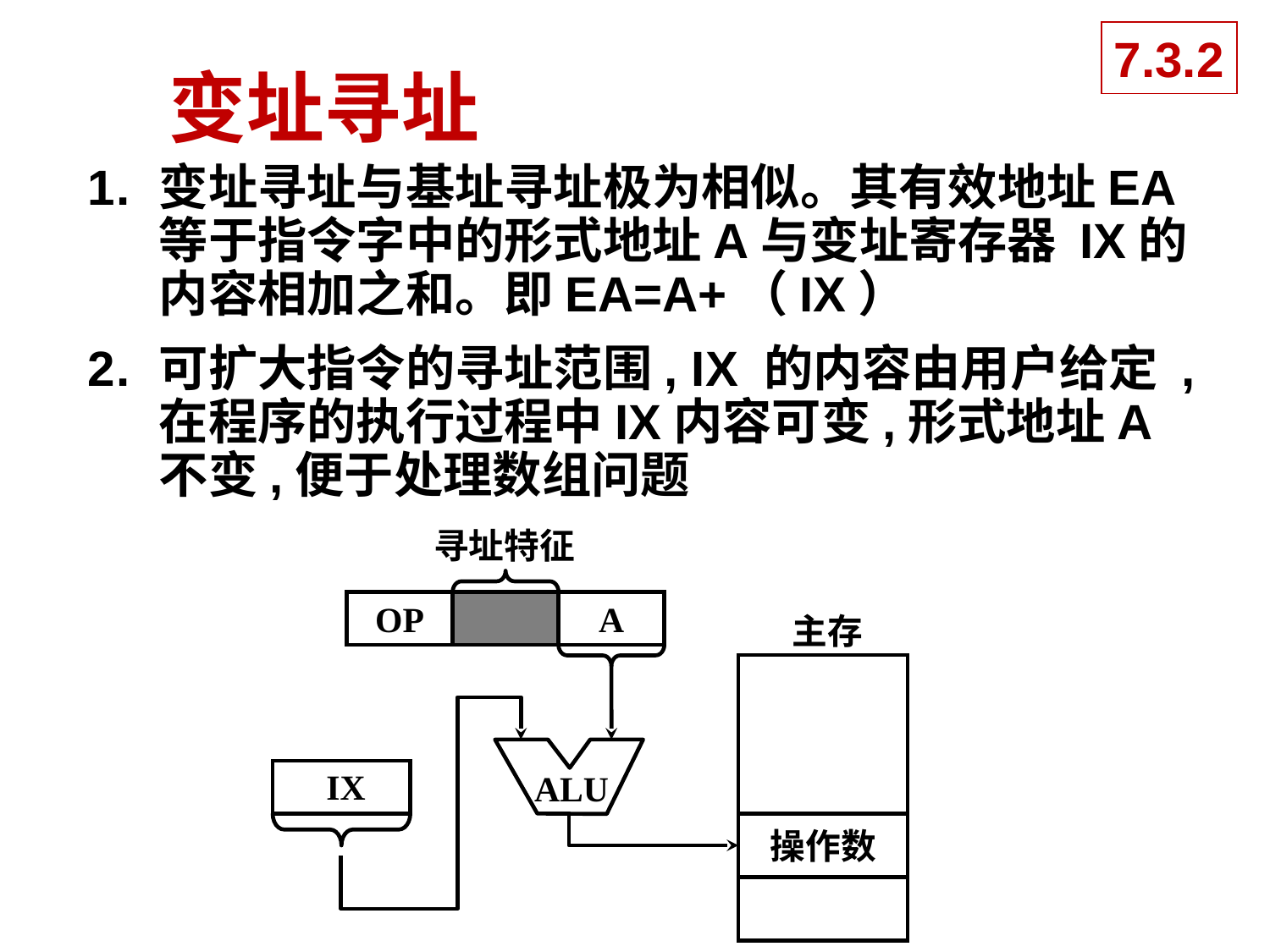

7.3.2
# 变址寻址
变址寻址与基址寻址极为相似。其有效地址EA等于指令字中的形式地址A与变址寄存器 IX的内容相加之和。即EA=A+（IX）
可扩大指令的寻址范围, IX 的内容由用户给定 ,在程序的执行过程中IX内容可变,形式地址A不变,便于处理数组问题
寻址特征

OP

A

主存

操作数

ALU
IX